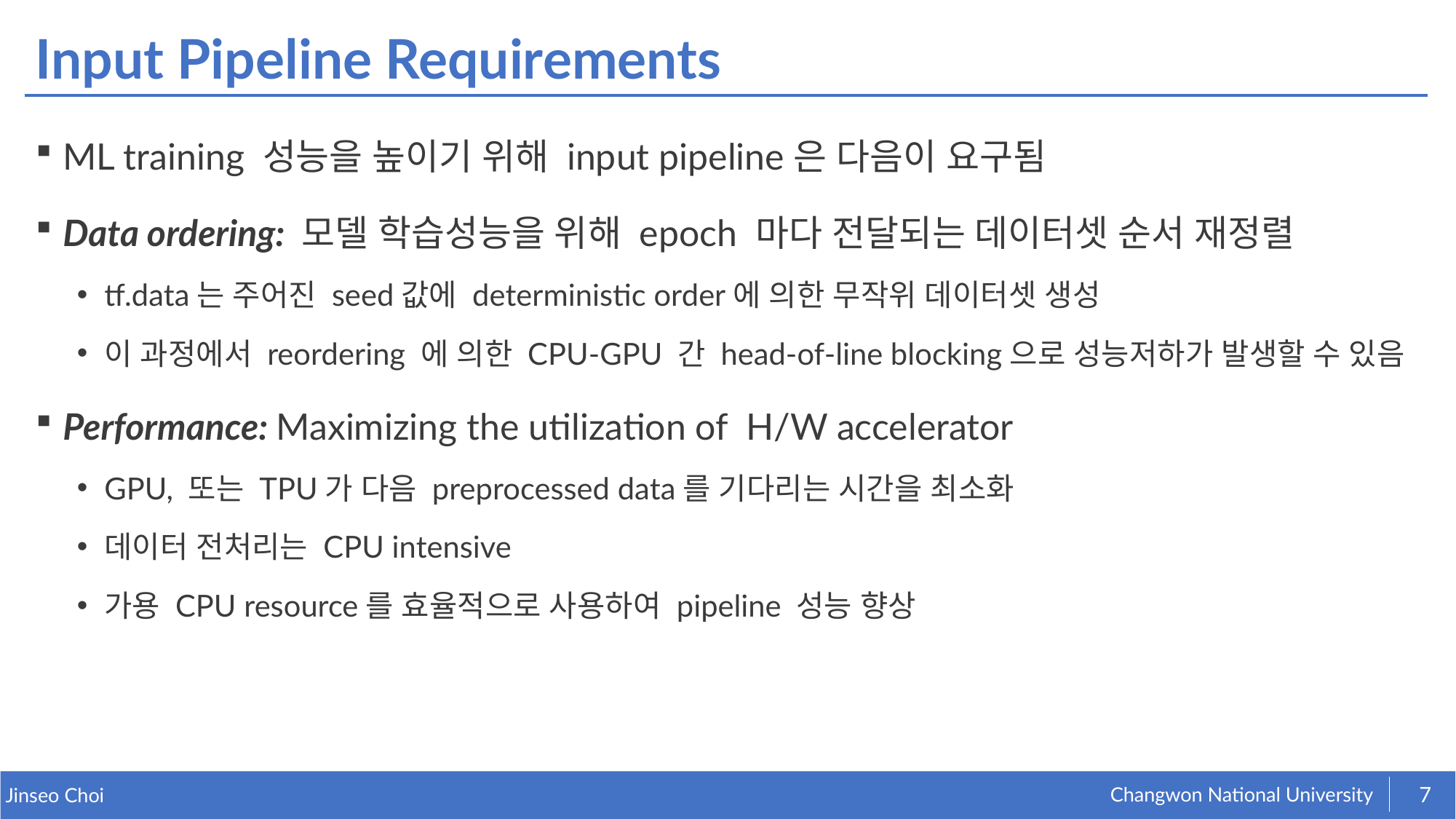

# Input Pipeline Requirements
ML training 성능을 높이기 위해 input pipeline은 다음이 요구됨
Data ordering: 모델 학습성능을 위해 epoch 마다 전달되는 데이터셋 순서 재정렬
tf.data는 주어진 seed값에 deterministic order에 의한 무작위 데이터셋 생성
이 과정에서 reordering 에 의한 CPU-GPU 간 head-of-line blocking으로 성능저하가 발생할 수 있음
Performance: Maximizing the utilization of  H/W accelerator
GPU, 또는 TPU가 다음 preprocessed data를 기다리는 시간을 최소화
데이터 전처리는 CPU intensive
가용 CPU resource를 효율적으로 사용하여 pipeline 성능 향상

7